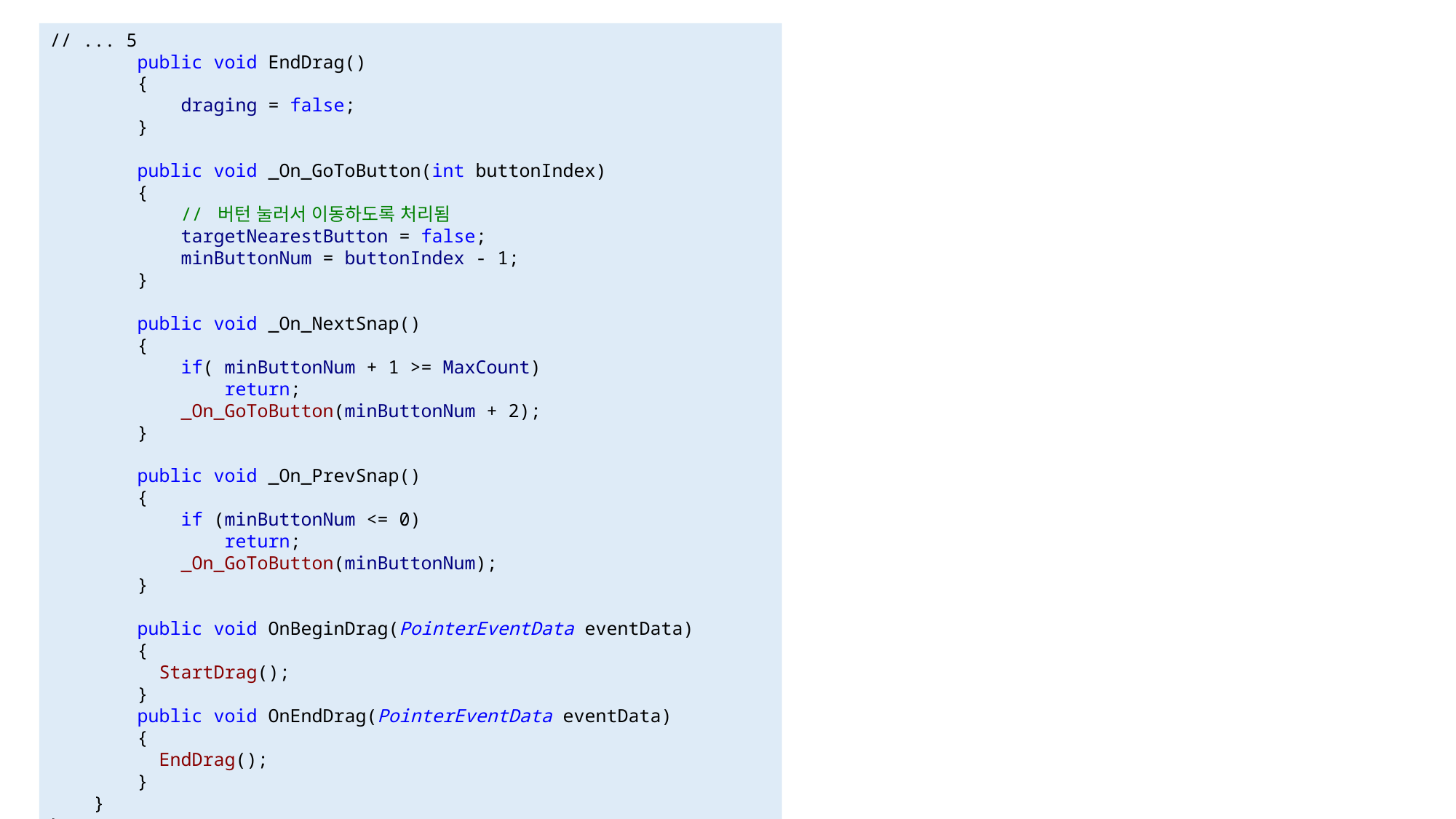

#
// ... 5
        public void EndDrag()
        {
            draging = false;
        }

        public void _On_GoToButton(int buttonIndex)
        {
            // 버턴 눌러서 이동하도록 처리됨
            targetNearestButton = false;
            minButtonNum = buttonIndex - 1;
        }

        public void _On_NextSnap()
        {
            if( minButtonNum + 1 >= MaxCount)
                return;
            _On_GoToButton(minButtonNum + 2);
        }

        public void _On_PrevSnap()
        {
            if (minButtonNum <= 0)
                return;
            _On_GoToButton(minButtonNum);
        }

        public void OnBeginDrag(PointerEventData eventData)
        {
	StartDrag();
        }
        public void OnEndDrag(PointerEventData eventData)
        {
	EndDrag();
        }
    }
}